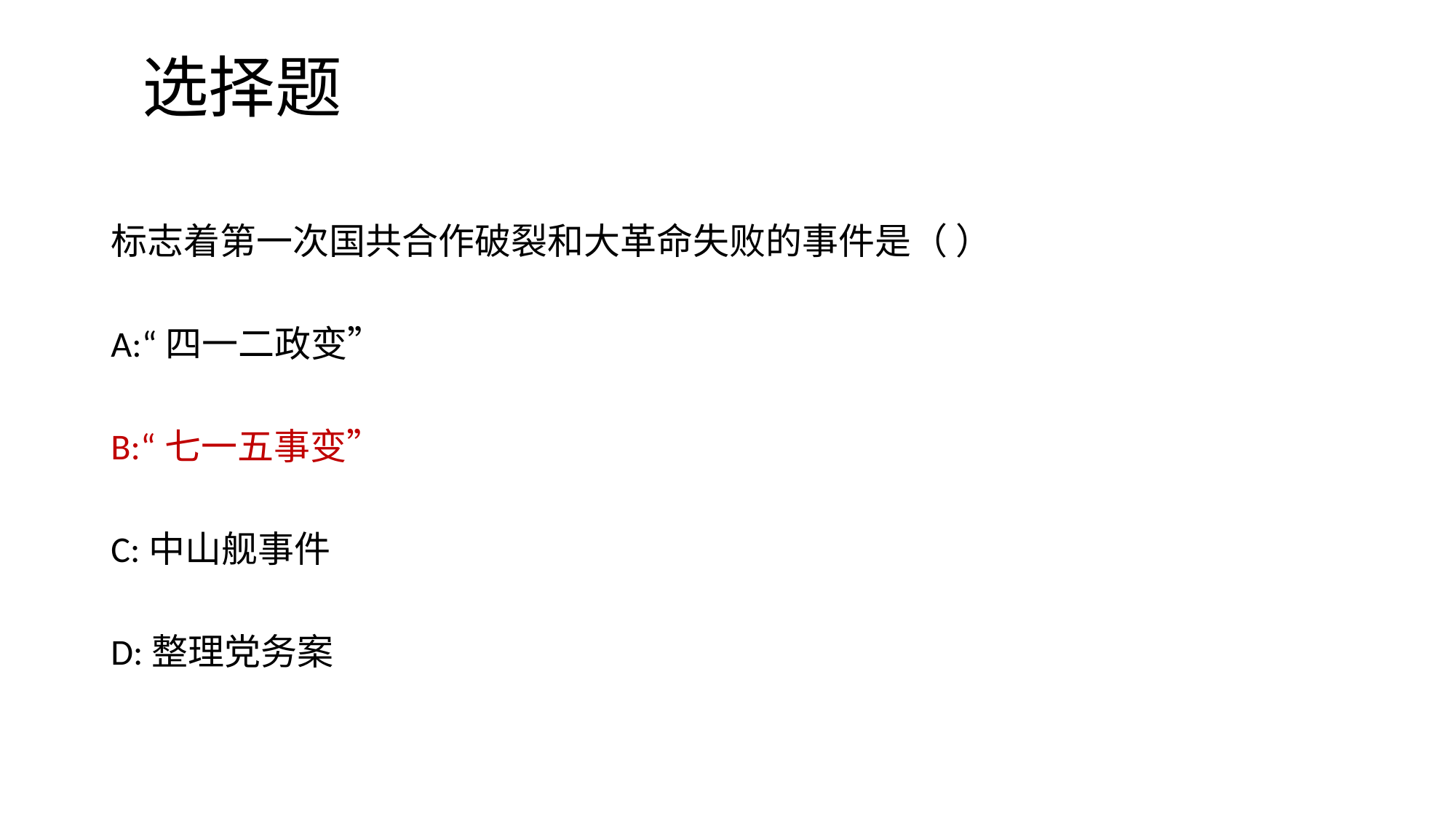

# 选择题
标志着第一次国共合作破裂和大革命失败的事件是（ ）
A:“四一二政变”
B:“七一五事变”
C:中山舰事件
D:整理党务案